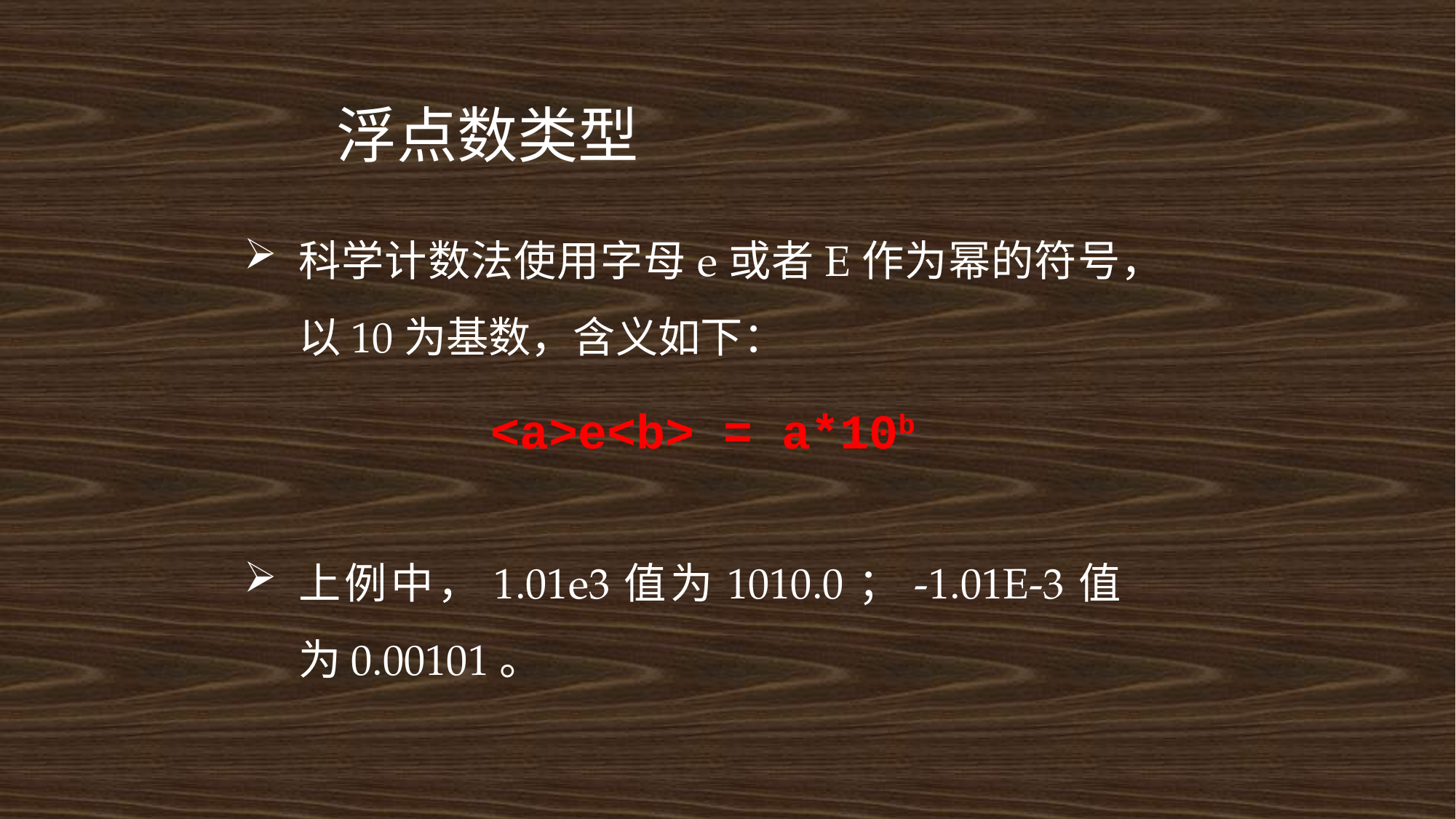

浮点数类型
科学计数法使用字母e或者E作为幂的符号，以10为基数，含义如下：
<a>e<b> = a*10b

上例中，1.01e3值为1010.0；-1.01E-3值为0.00101。